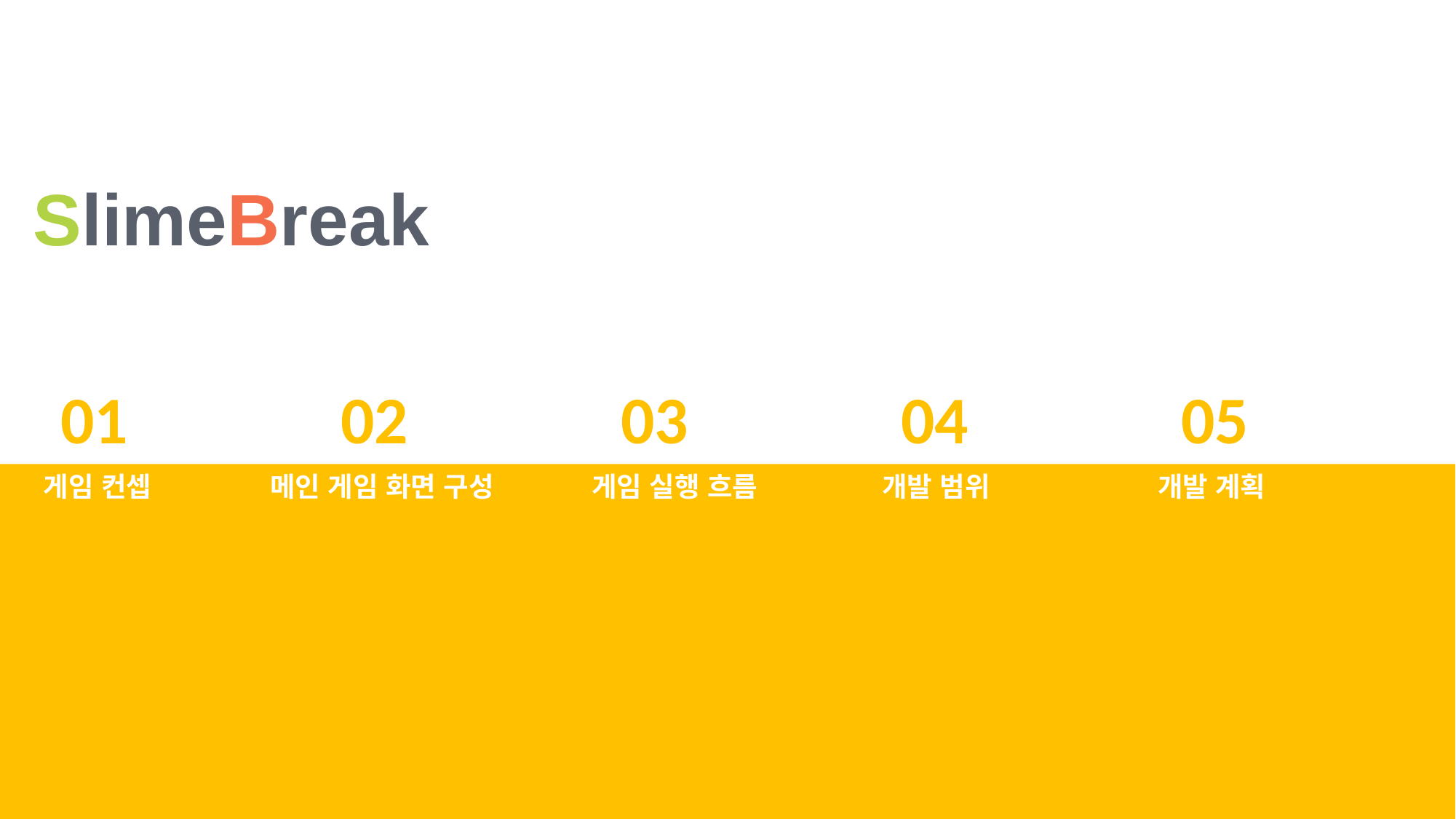

SlimeBreak
01
02
03
04
05

게임 컨셉
메인 게임 화면 구성
게임 실행 흐름
개발 범위
개발 계획